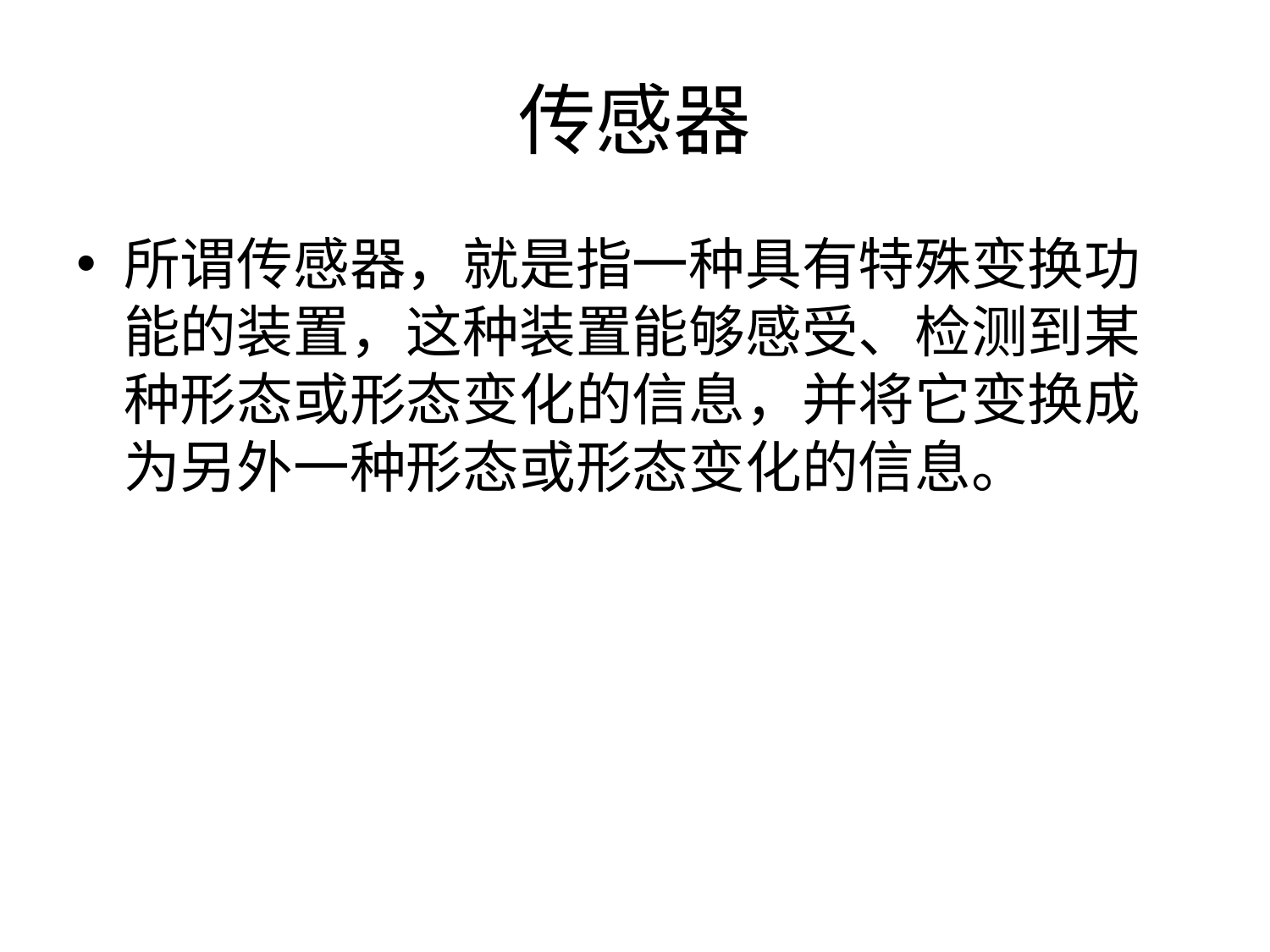

# 传感器
所谓传感器，就是指一种具有特殊变换功能的装置，这种装置能够感受、检测到某种形态或形态变化的信息，并将它变换成为另外一种形态或形态变化的信息。